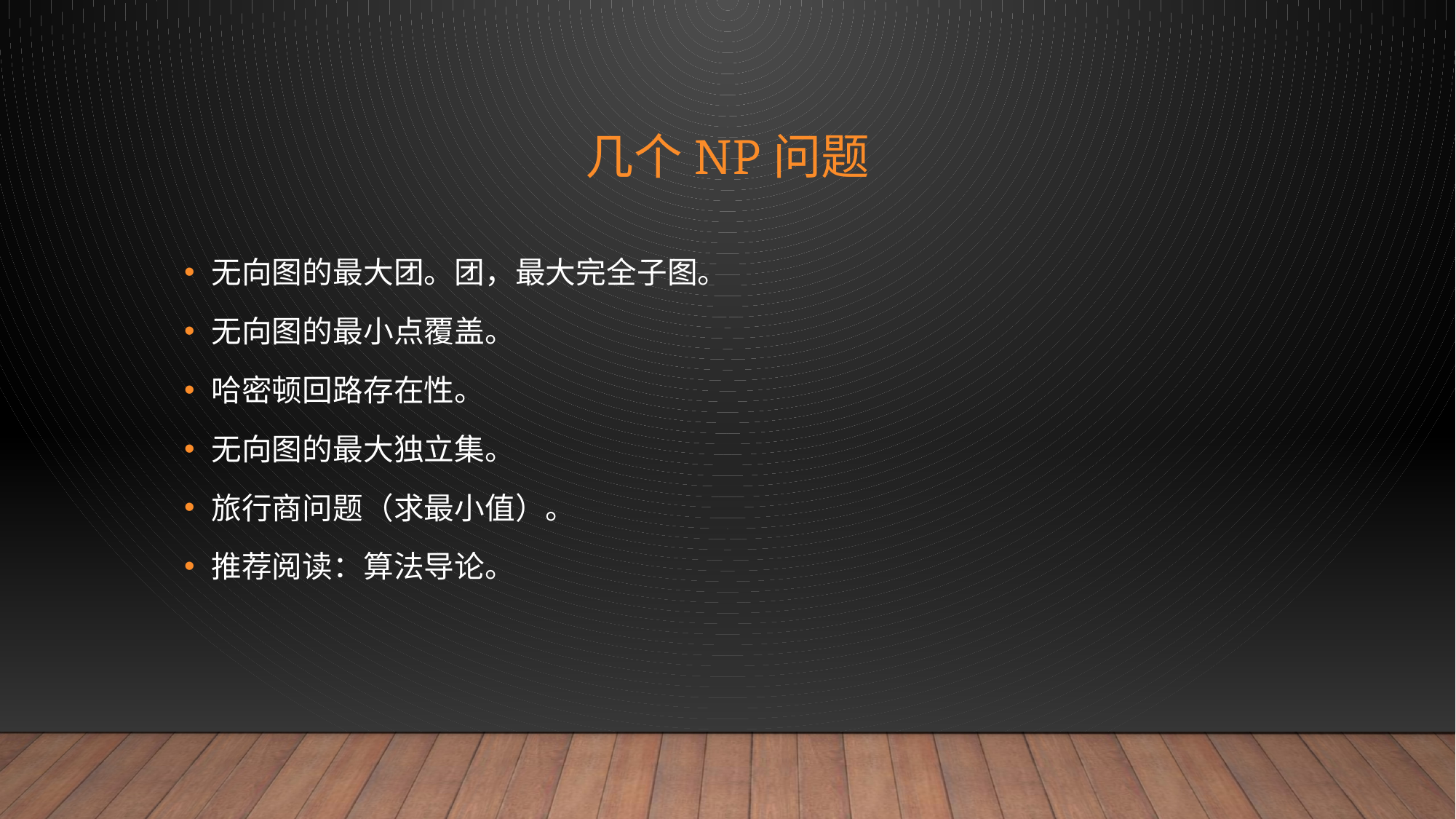

# 几个NP问题
无向图的最大团。团，最大完全子图。
无向图的最小点覆盖。
哈密顿回路存在性。
无向图的最大独立集。
旅行商问题（求最小值）。
推荐阅读：算法导论。